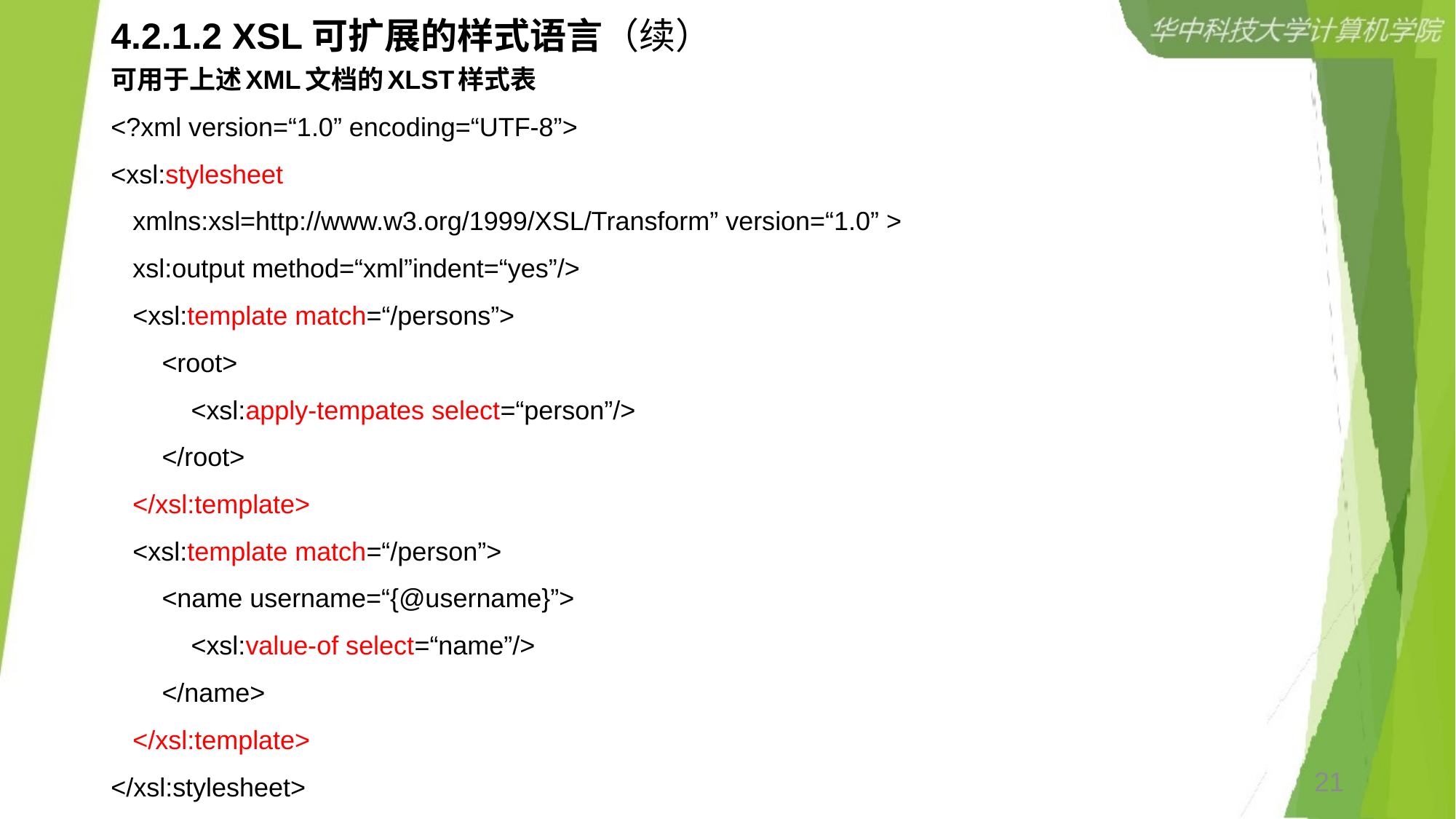

# 4.2.1.2 XSL可扩展的样式语言（续）
可用于上述XML文档的XLST样式表
<?xml version=“1.0” encoding=“UTF-8”>
<xsl:stylesheet
   xmlns:xsl=http://www.w3.org/1999/XSL/Transform” version=“1.0” >
   xsl:output method=“xml”indent=“yes”/>
   <xsl:template match=“/persons”>
       <root>
           <xsl:apply-tempates select=“person”/>
       </root>
   </xsl:template>
   <xsl:template match=“/person”>
       <name username=“{@username}”>
           <xsl:value-of select=“name”/>
       </name>
   </xsl:template>
</xsl:stylesheet>

21